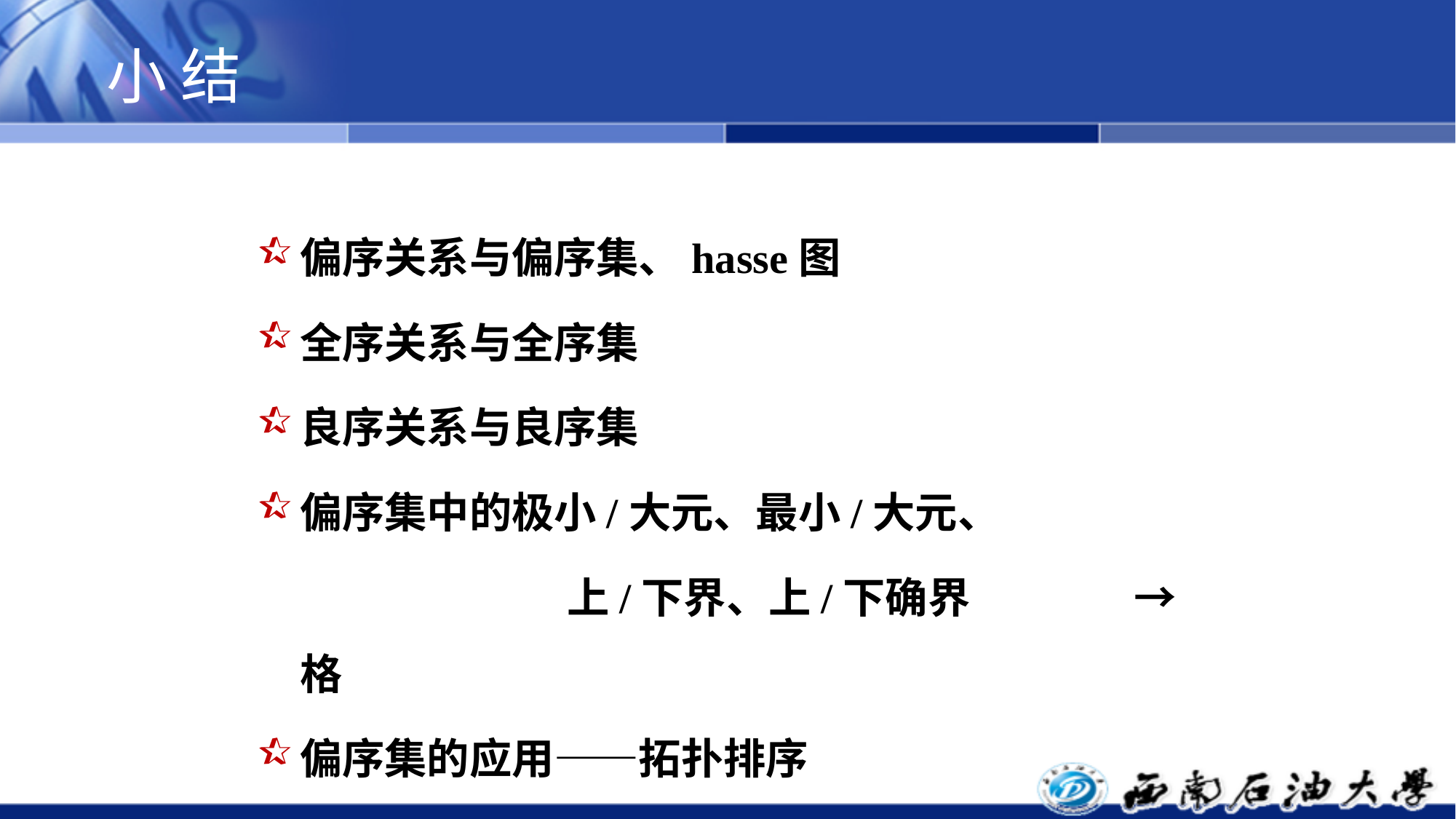

# 小 结
偏序关系与偏序集、hasse图
全序关系与全序集
良序关系与良序集
偏序集中的极小/大元、最小/大元、
			    上/下界、上/下确界                 →格
偏序集的应用——拓扑排序